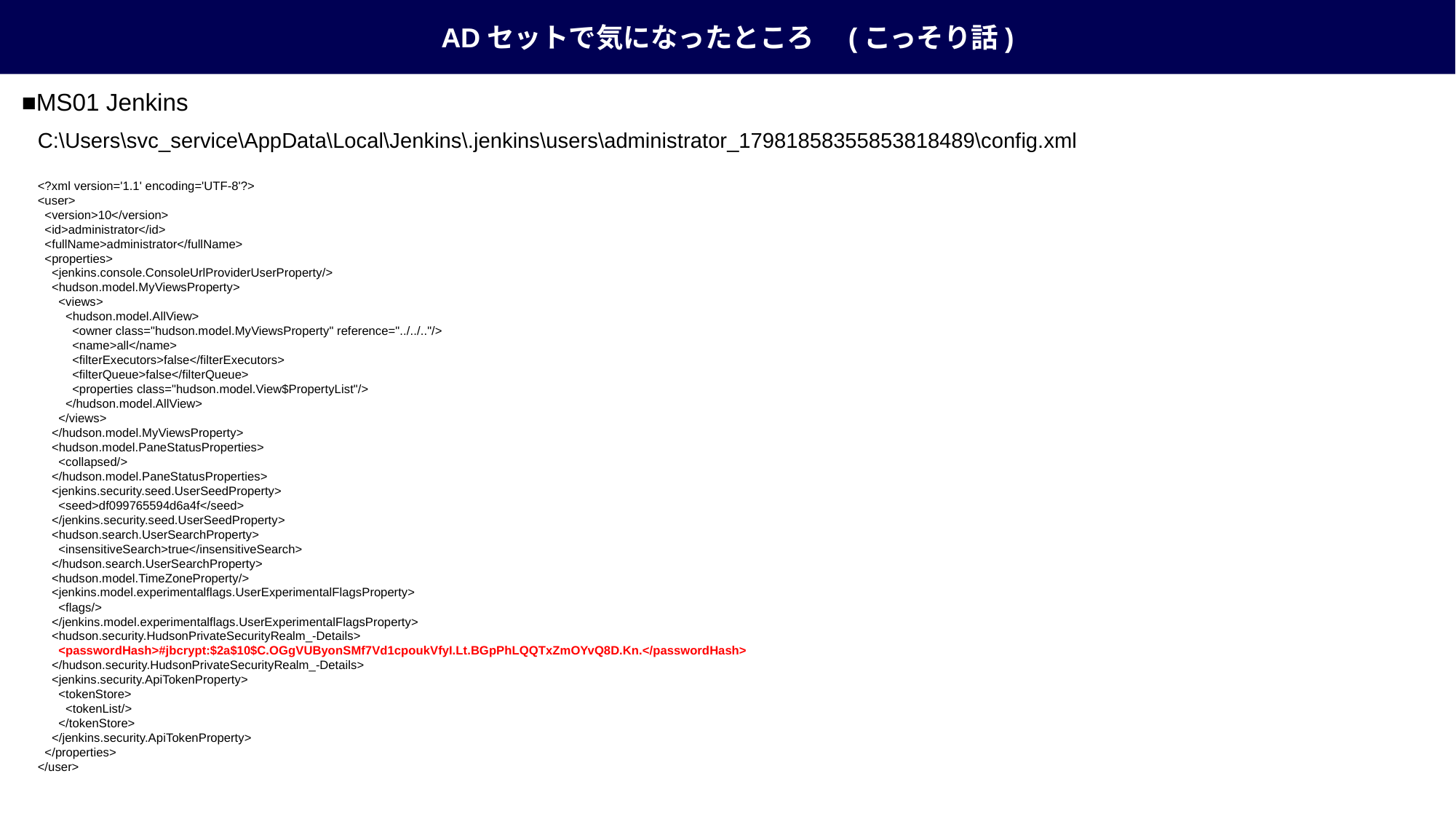

ADセットで気になったところ　(こっそり話)
■MS01 Jenkins
C:\Users\svc_service\AppData\Local\Jenkins\.jenkins\users\administrator_17981858355853818489\config.xml

<?xml version='1.1' encoding='UTF-8'?>
<user>
  <version>10</version>
  <id>administrator</id>
  <fullName>administrator</fullName>
  <properties>
    <jenkins.console.ConsoleUrlProviderUserProperty/>
    <hudson.model.MyViewsProperty>
      <views>
        <hudson.model.AllView>
          <owner class="hudson.model.MyViewsProperty" reference="../../.."/>
          <name>all</name>
          <filterExecutors>false</filterExecutors>
          <filterQueue>false</filterQueue>
          <properties class="hudson.model.View$PropertyList"/>
        </hudson.model.AllView>
      </views>
    </hudson.model.MyViewsProperty>
    <hudson.model.PaneStatusProperties>
      <collapsed/>
    </hudson.model.PaneStatusProperties>
    <jenkins.security.seed.UserSeedProperty>
      <seed>df099765594d6a4f</seed>
    </jenkins.security.seed.UserSeedProperty>
    <hudson.search.UserSearchProperty>
      <insensitiveSearch>true</insensitiveSearch>
    </hudson.search.UserSearchProperty>
    <hudson.model.TimeZoneProperty/>
    <jenkins.model.experimentalflags.UserExperimentalFlagsProperty>
      <flags/>
    </jenkins.model.experimentalflags.UserExperimentalFlagsProperty>
    <hudson.security.HudsonPrivateSecurityRealm_-Details>
      <passwordHash>#jbcrypt:$2a$10$C.OGgVUByonSMf7Vd1cpoukVfyI.Lt.BGpPhLQQTxZmOYvQ8D.Kn.</passwordHash>
    </hudson.security.HudsonPrivateSecurityRealm_-Details>
    <jenkins.security.ApiTokenProperty>
      <tokenStore>
        <tokenList/>
      </tokenStore>
    </jenkins.security.ApiTokenProperty>
  </properties>
</user>